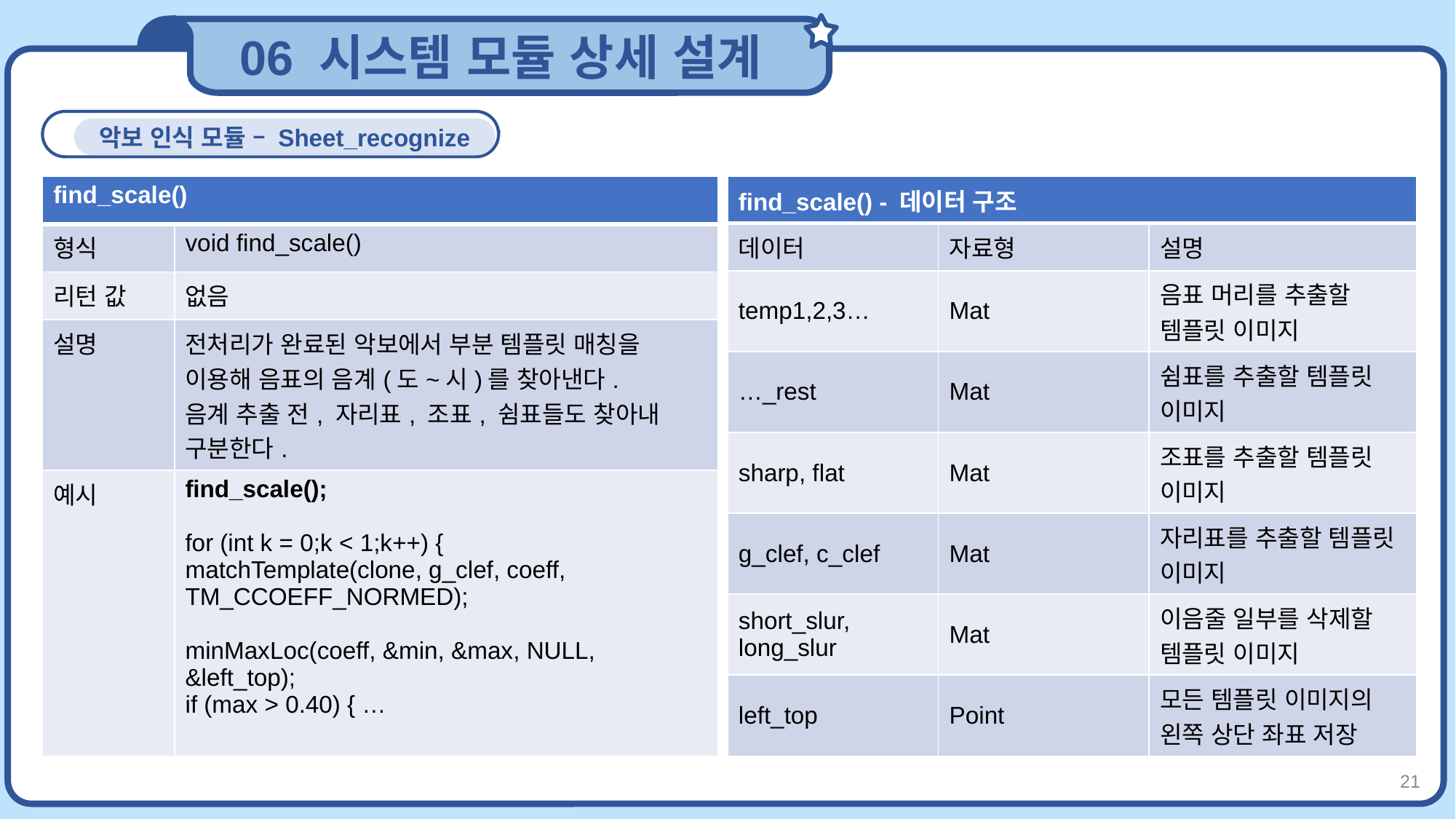

06 시스템 모듈 상세 설계

CONTENTS
악보 인식 모듈 – Sheet_recognize
| find\_scale() |  |
| --- | --- |
| 형식 | void find\_scale() |
| 리턴 값 | 없음 |
| 설명 | 전처리가 완료된 악보에서 부분 템플릿 매칭을 이용해 음표의 음계(도~시)를 찾아낸다. 음계 추출 전, 자리표, 조표, 쉼표들도 찾아내 구분한다. |
| 예시 | find\_scale(); for (int k = 0;k < 1;k++) { matchTemplate(clone, g\_clef, coeff, TM\_CCOEFF\_NORMED); minMaxLoc(coeff, &min, &max, NULL, &left\_top); if (max > 0.40) { … |
| find\_scale() - 데이터 구조 |  |  |
| --- | --- | --- |
| 데이터 | 자료형 | 설명 |
| temp1,2,3… | Mat | 음표 머리를 추출할 템플릿 이미지 |
| …\_rest | Mat | 쉼표를 추출할 템플릿 이미지 |
| sharp, flat | Mat | 조표를 추출할 템플릿 이미지 |
| g\_clef, c\_clef | Mat | 자리표를 추출할 템플릿 이미지 |
| short\_slur, long\_slur | Mat | 이음줄 일부를 삭제할 템플릿 이미지 |
| left\_top | Point | 모든 템플릿 이미지의 왼쪽 상단 좌표 저장 |
21